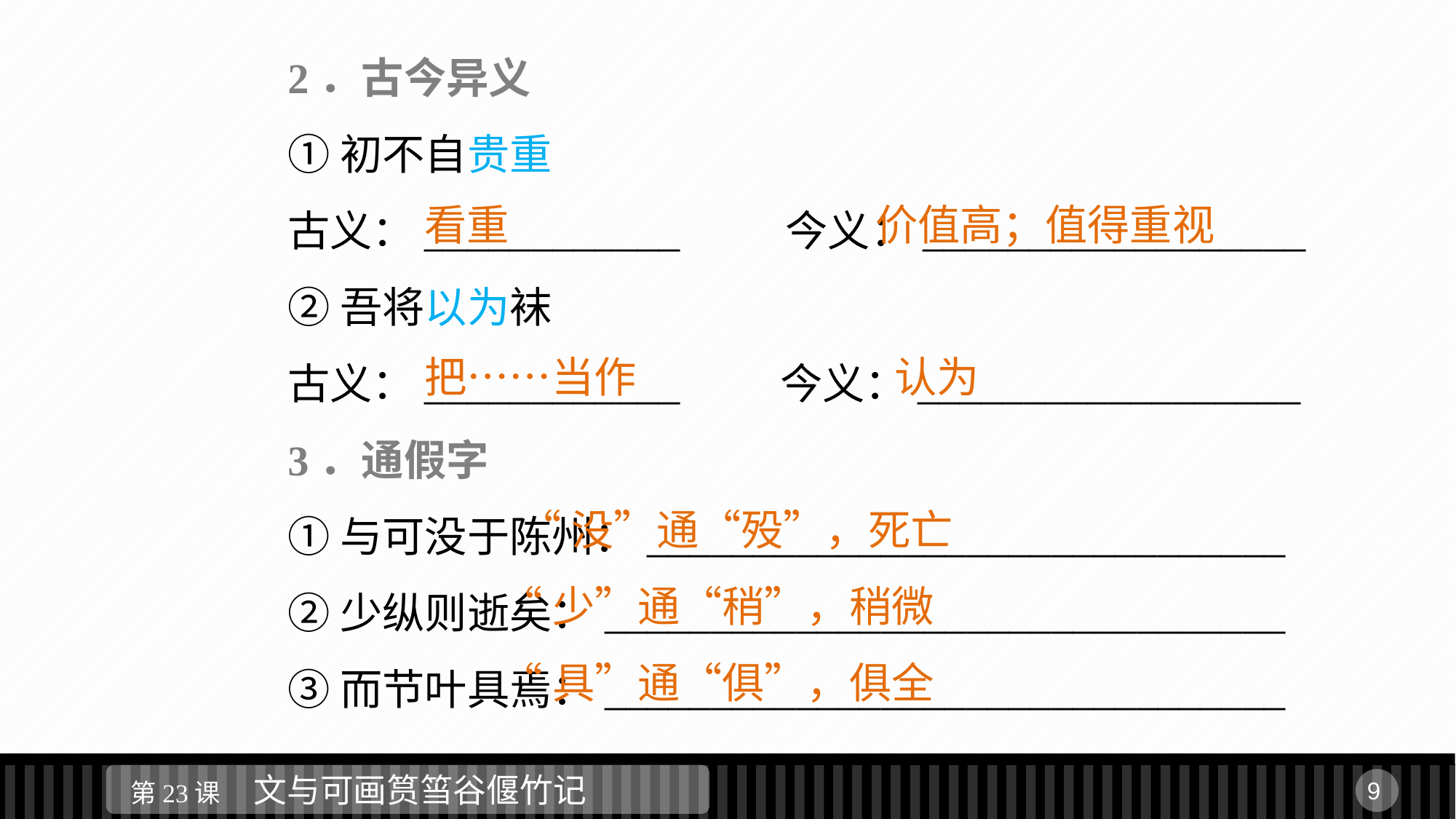

2．古今异义
①初不自贵重
古义：____________         今义：__________________
②吾将以为袜
古义：____________　     今义：__________________
3．通假字
①与可没于陈州：______________________________
②少纵则逝矣：________________________________
③而节叶具焉：________________________________
看重　	                 价值高；值得重视

把……当作　	                   认为

          “没”通“殁”，死亡
        “少”通“稍”，稍微
        “具”通“俱”，俱全